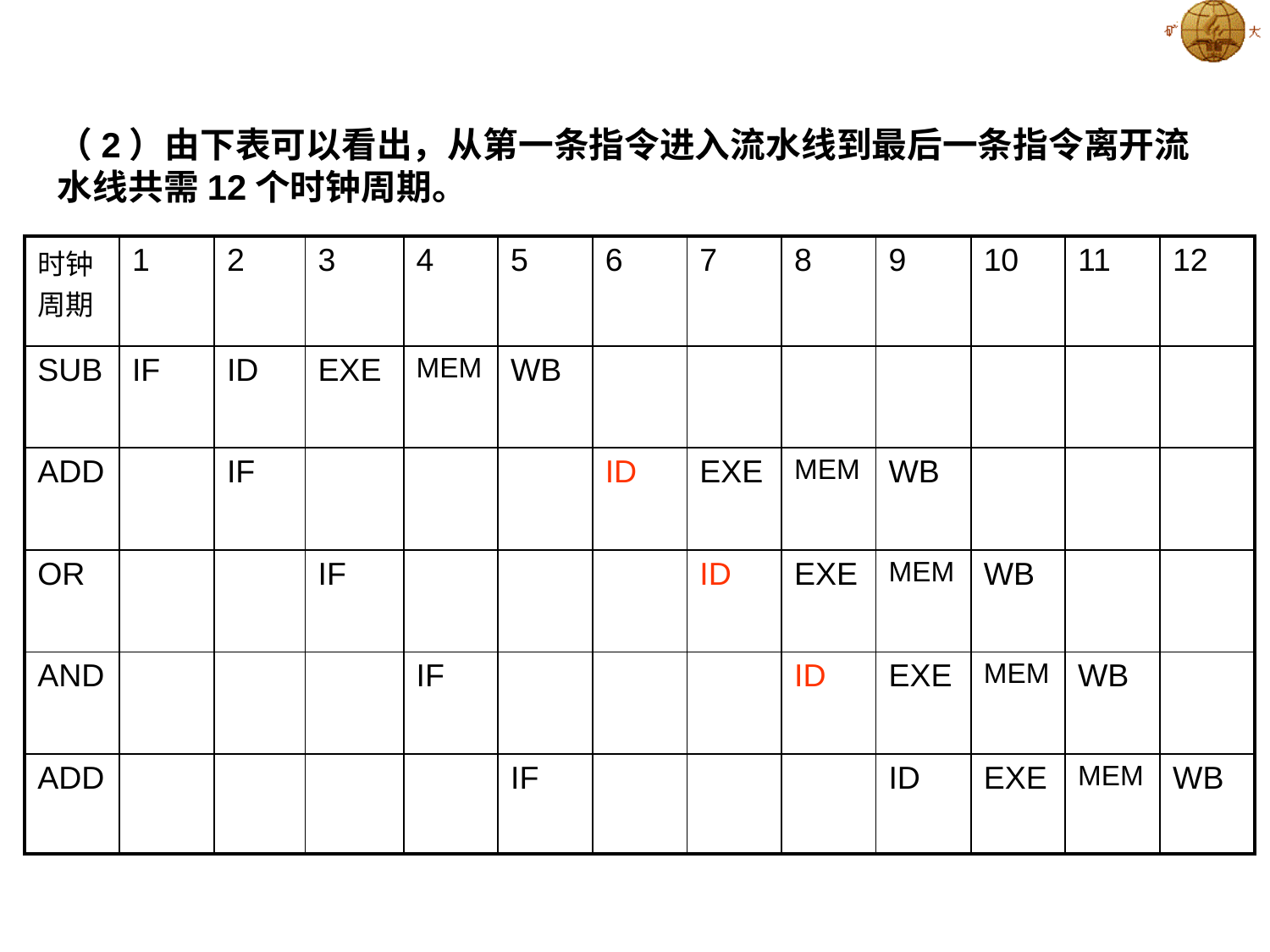

（2）由下表可以看出，从第一条指令进入流水线到最后一条指令离开流水线共需12个时钟周期。
| 时钟周期 | 1 | 2 | 3 | 4 | 5 | 6 | 7 | 8 | 9 | 10 | 11 | 12 |
| --- | --- | --- | --- | --- | --- | --- | --- | --- | --- | --- | --- | --- |
| SUB | IF | ID | EXE | MEM | WB |  |  |  |  |  |  |  |
| ADD |  | IF |  |  |  | ID | EXE | MEM | WB |  |  |  |
| OR |  |  | IF |  |  |  | ID | EXE | MEM | WB |  |  |
| AND |  |  |  | IF |  |  |  | ID | EXE | MEM | WB |  |
| ADD |  |  |  |  | IF |  |  |  | ID | EXE | MEM | WB |